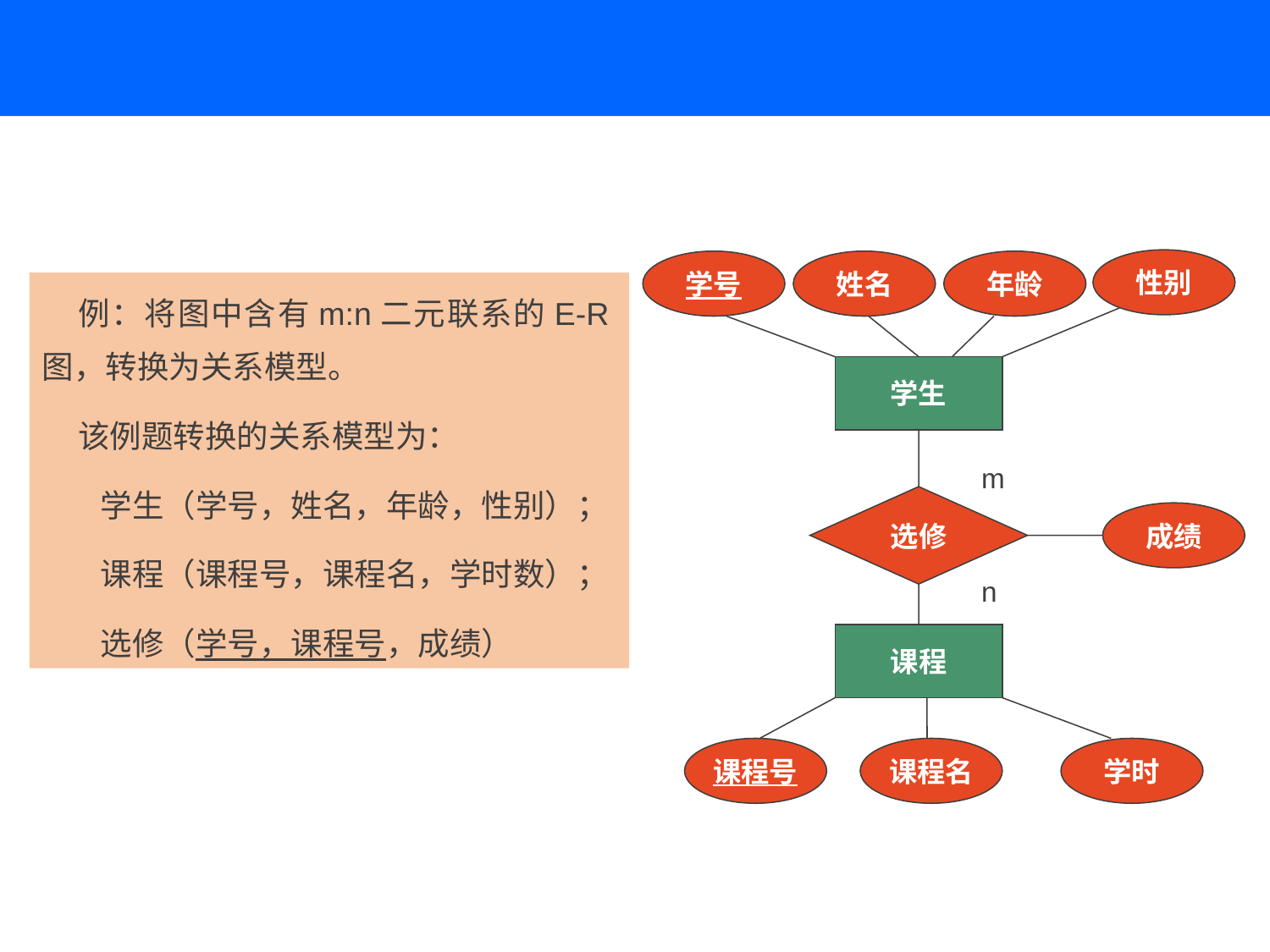

性别
学号
姓名
年龄

学生

m
选修
成绩

n

课程

课程号
课程名
学时
例：将图中含有m:n二元联系的E-R图，转换为关系模型。
该例题转换的关系模型为：
  学生（学号，姓名，年龄，性别）；
  课程（课程号，课程名，学时数）；
  选修（学号，课程号，成绩）